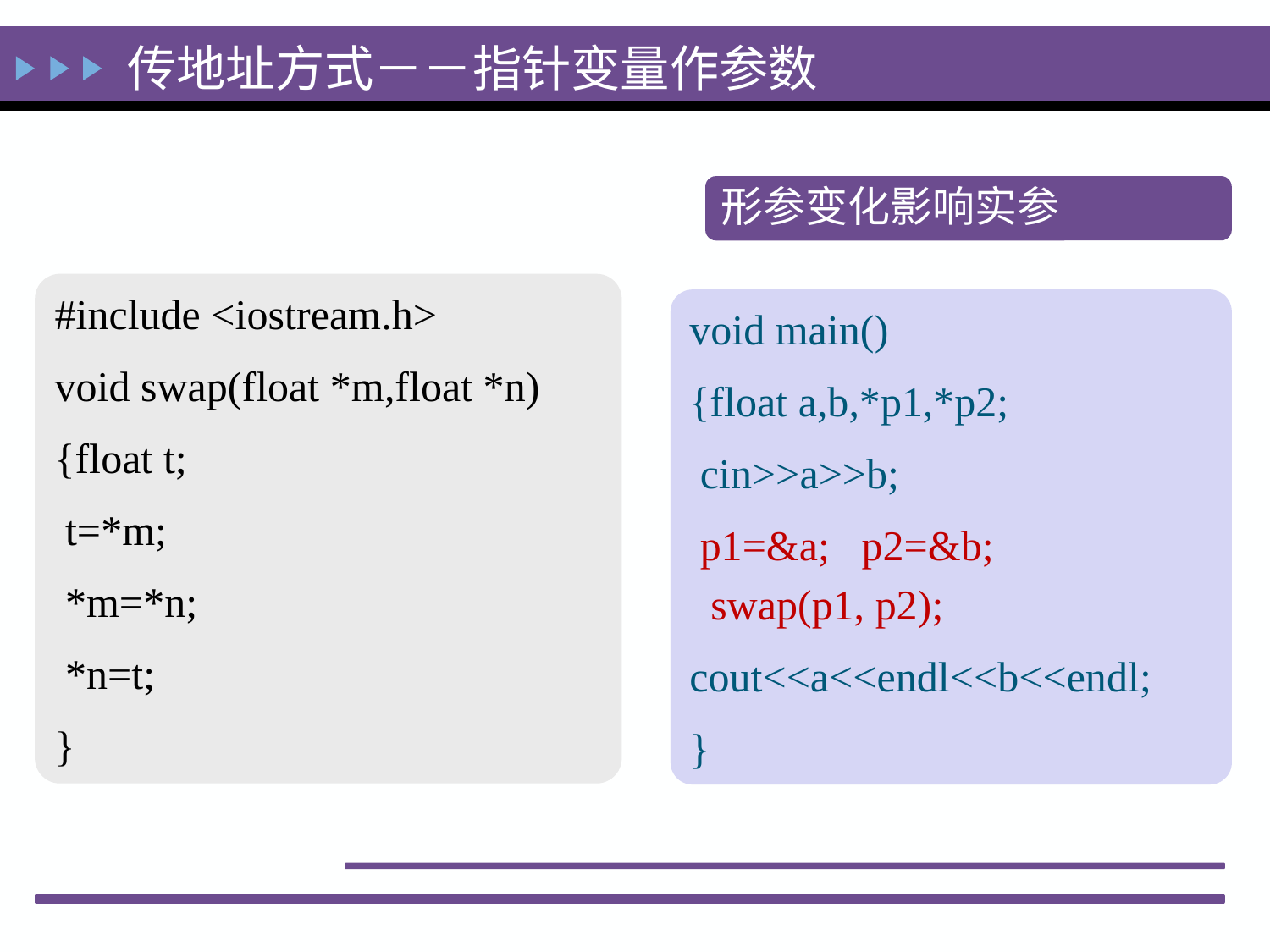

传地址方式－－指针变量作参数
形参变化影响实参
#include <iostream.h>
void swap(float *m,float *n)
{float t;
 t=*m;
 *m=*n;
 *n=t;
}
void main()
{float a,b,*p1,*p2;
 cin>>a>>b;
 p1=&a;   p2=&b;
  swap(p1, p2);
cout<<a<<endl<<b<<endl;
}